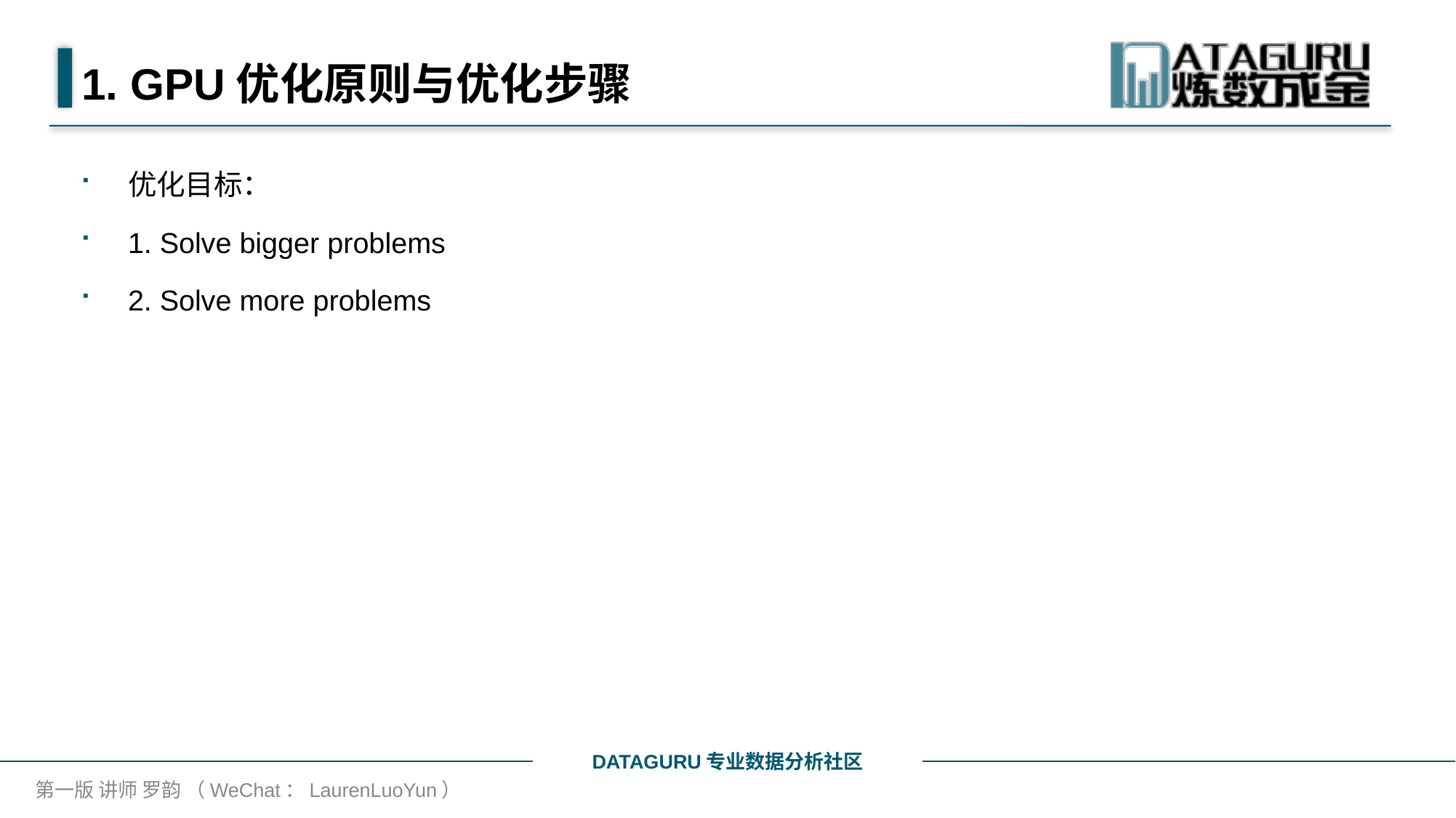

# 1. GPU优化原则与优化步骤
优化目标：
1. Solve bigger problems
2. Solve more problems